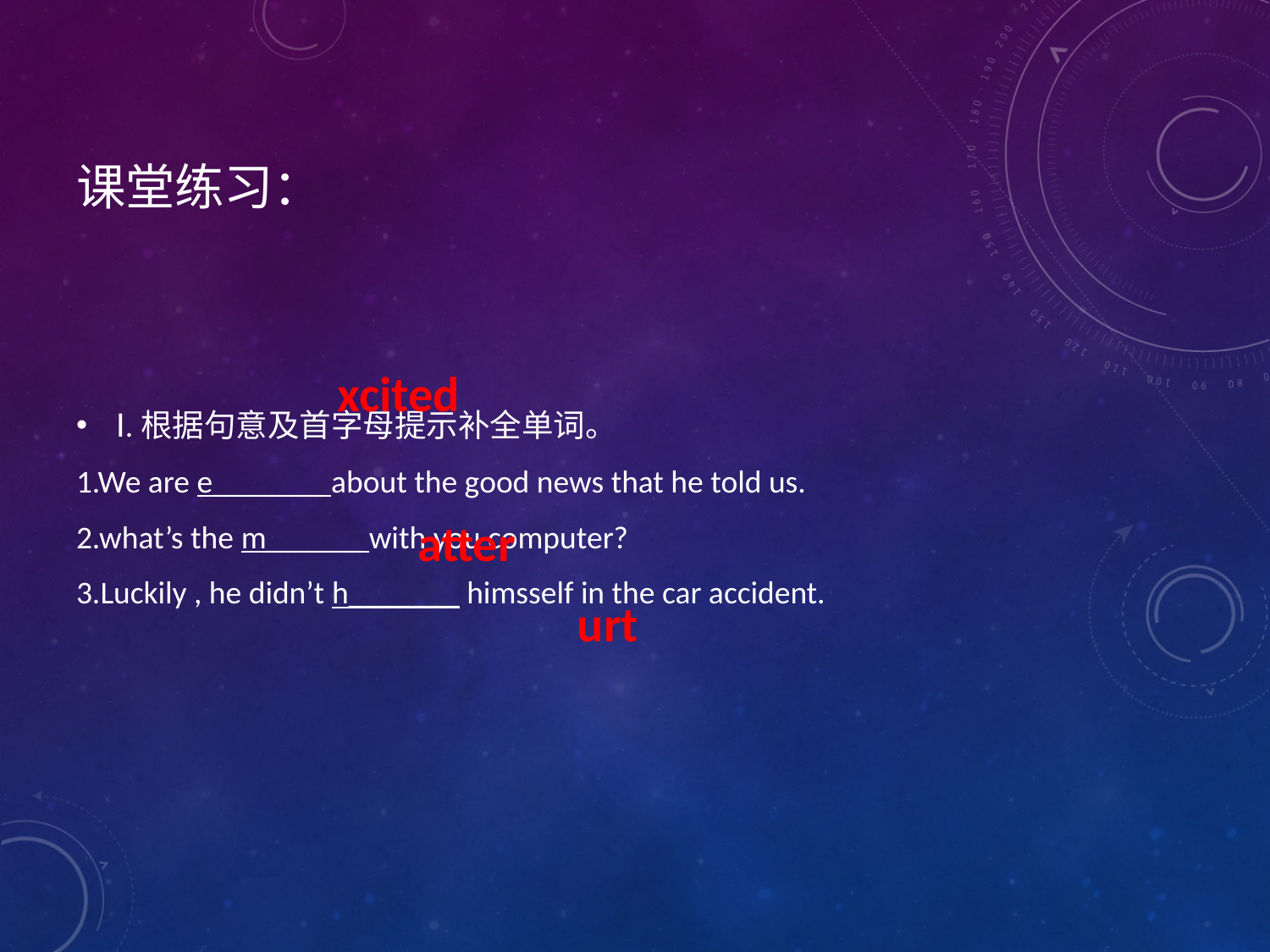

# 课堂练习：
Ⅰ.根据句意及首字母提示补全单词。
1.We are e_______ about the good news that he told us.
2.what’s the m______ with you computer?
3.Luckily , he didn’t h_______ himsself in the car accident.
xcited
atter
urt